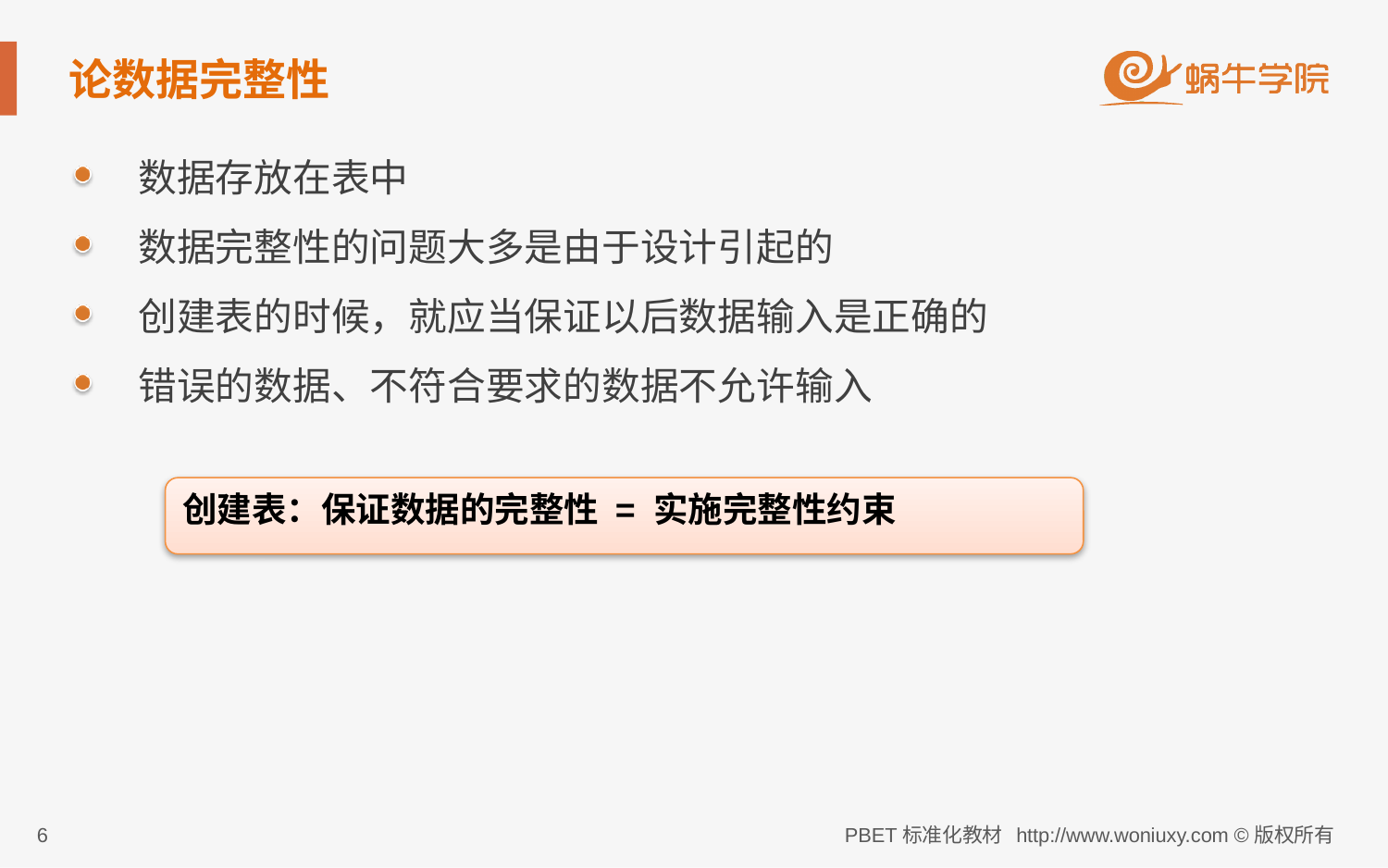

# 论数据完整性
数据存放在表中
数据完整性的问题大多是由于设计引起的
创建表的时候，就应当保证以后数据输入是正确的
错误的数据、不符合要求的数据不允许输入

创建表：保证数据的完整性 = 实施完整性约束